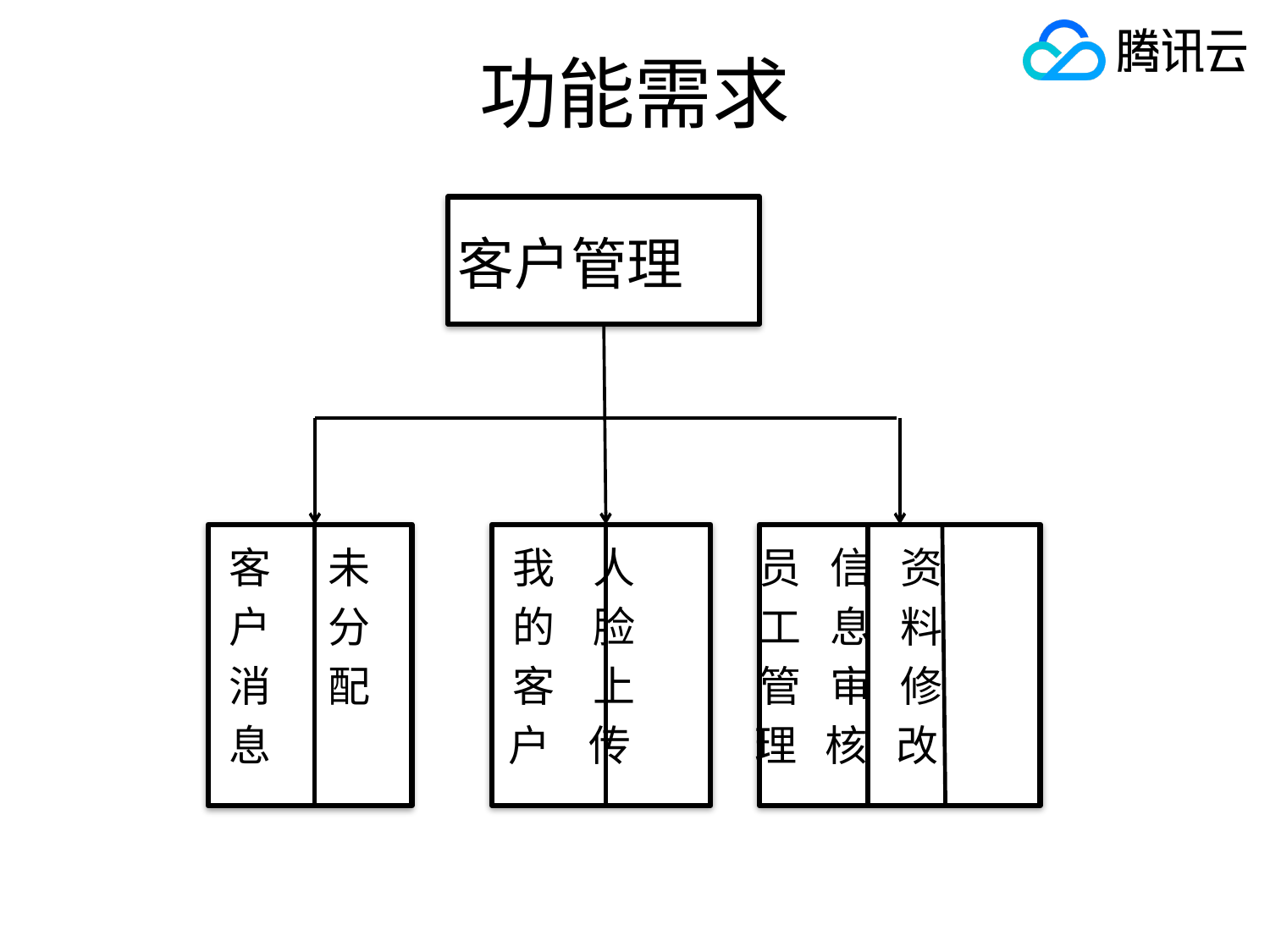

# 功能需求

                             客户管理

               客      未               我    人             员   信   资
               户      分               的    脸             工   息   料
               消      配               客    上             管   审   修
               息                         户    传             理   核   改